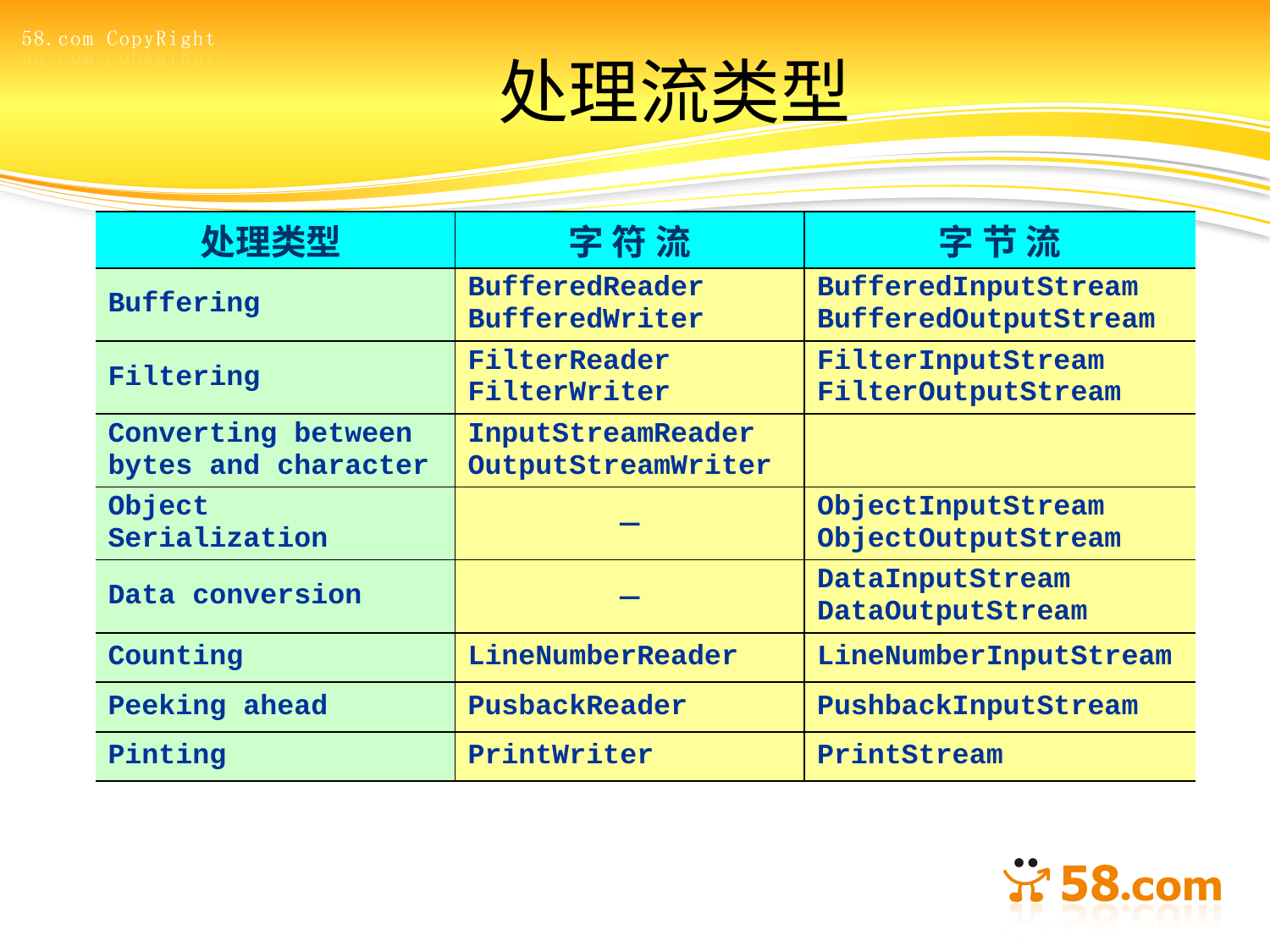

# 处理流类型
| 处理类型 | 字 符 流 | 字 节 流 |
| --- | --- | --- |
| Buffering | BufferedReader BufferedWriter | BufferedInputStream BufferedOutputStream |
| Filtering | FilterReader FilterWriter | FilterInputStream FilterOutputStream |
| Converting between bytes and character | InputStreamReader OutputStreamWriter |  |
| Object Serialization | － | ObjectInputStream ObjectOutputStream |
| Data conversion | － | DataInputStream DataOutputStream |
| Counting | LineNumberReader | LineNumberInputStream |
| Peeking ahead | PusbackReader | PushbackInputStream |
| Pinting | PrintWriter | PrintStream |